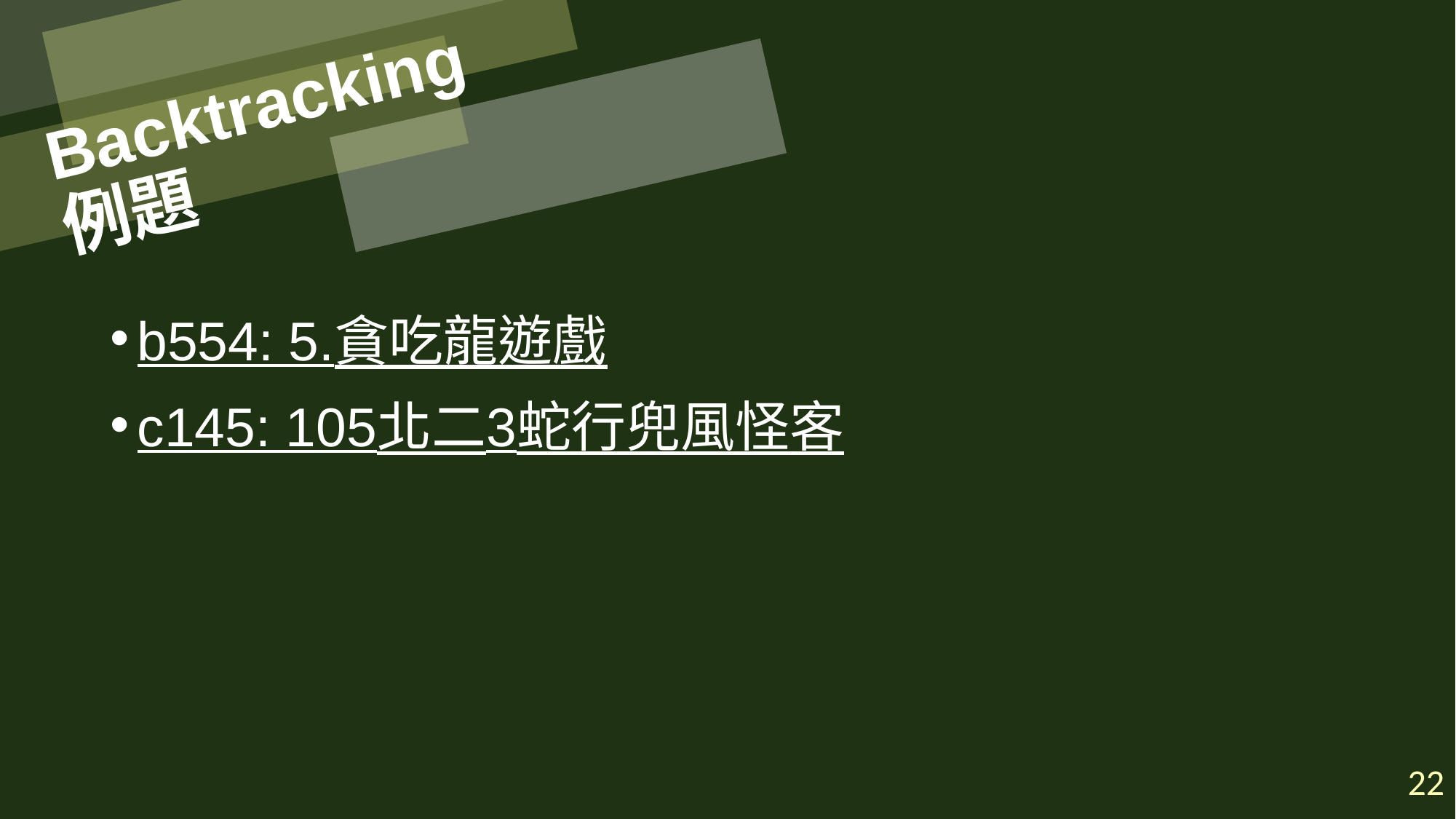

# Backtracking 例題

b554: 5.貪吃龍遊戲
c145: 105北二3蛇行兜風怪客

22